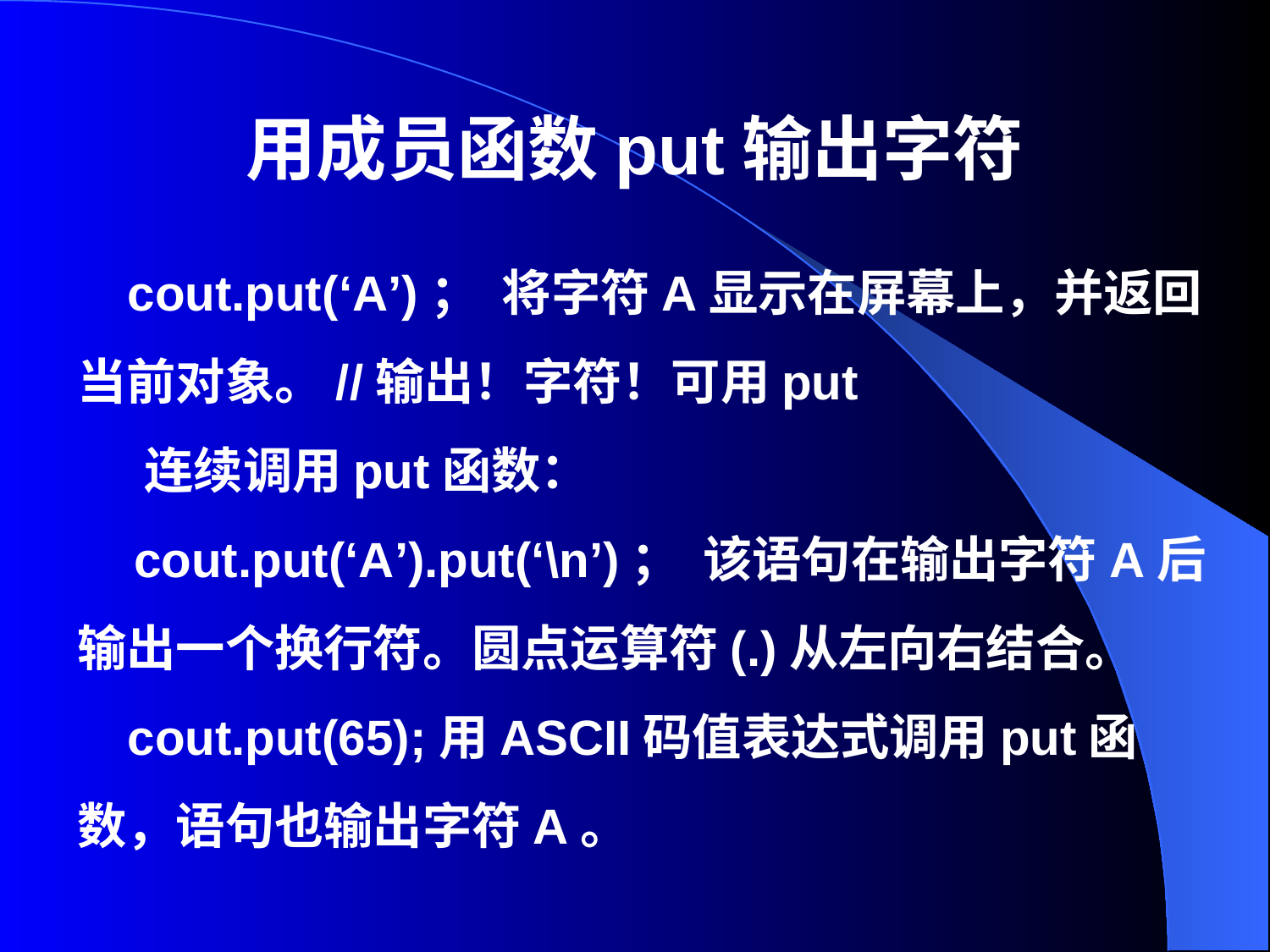

# 用成员函数put输出字符
cout.put(‘A’)；  将字符A显示在屏幕上，并返回当前对象。//输出！字符！可用put
    连续调用put函数：
    cout.put(‘A’).put(‘\n’)；  该语句在输出字符A后输出一个换行符。圆点运算符(.)从左向右结合。
cout.put(65);用ASCII码值表达式调用put函数，语句也输出字符A。